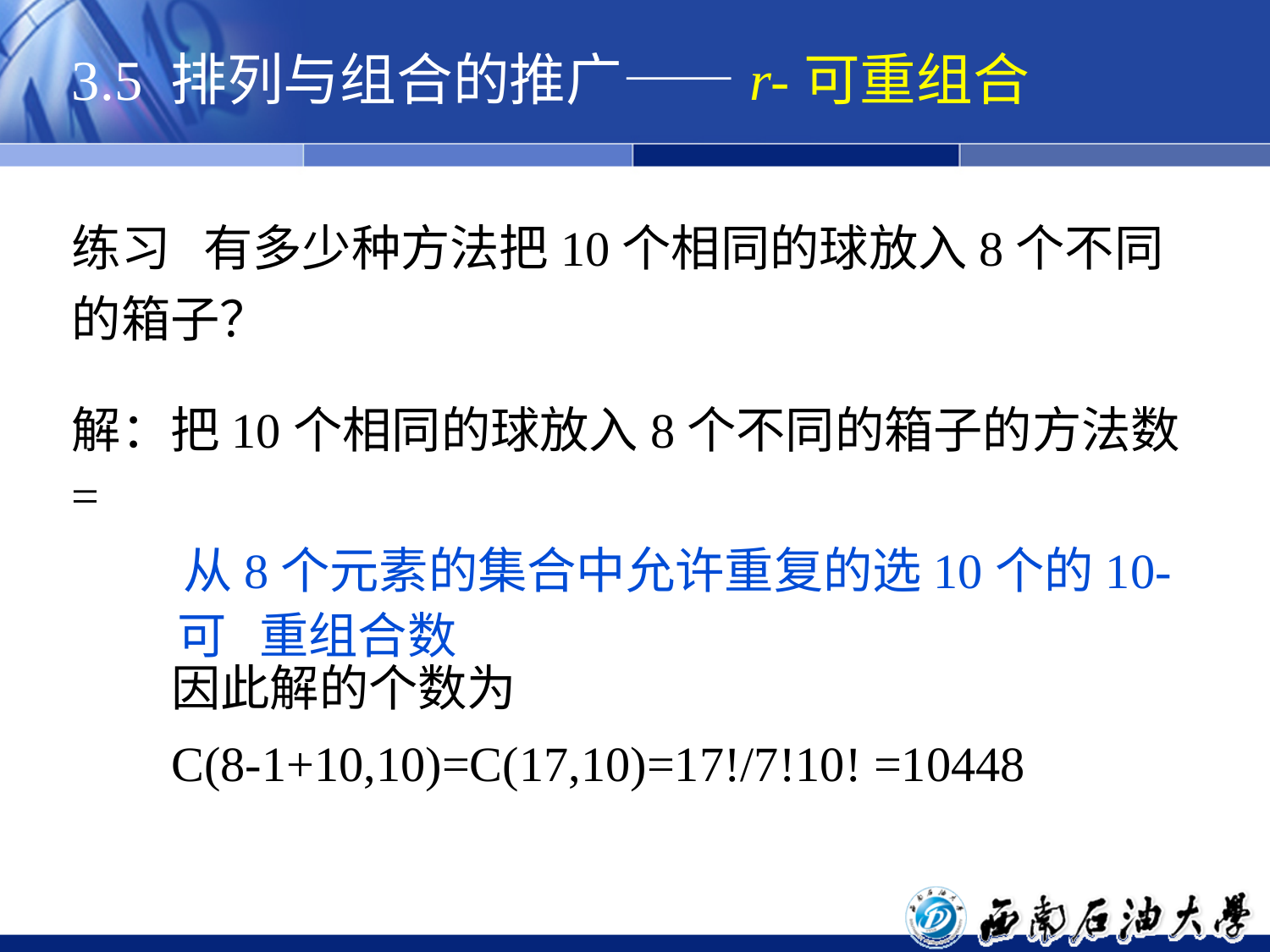

3.5 排列与组合的推广——r-可重组合
练习   有多少种方法把10个相同的球放入8个不同的箱子？
解：把10个相同的球放入8个不同的箱子的方法数=
         从8个元素的集合中允许重复的选10个的10-可   重组合数
因此解的个数为
C(8-1+10,10)=C(17,10)=17!/7!10! =10448